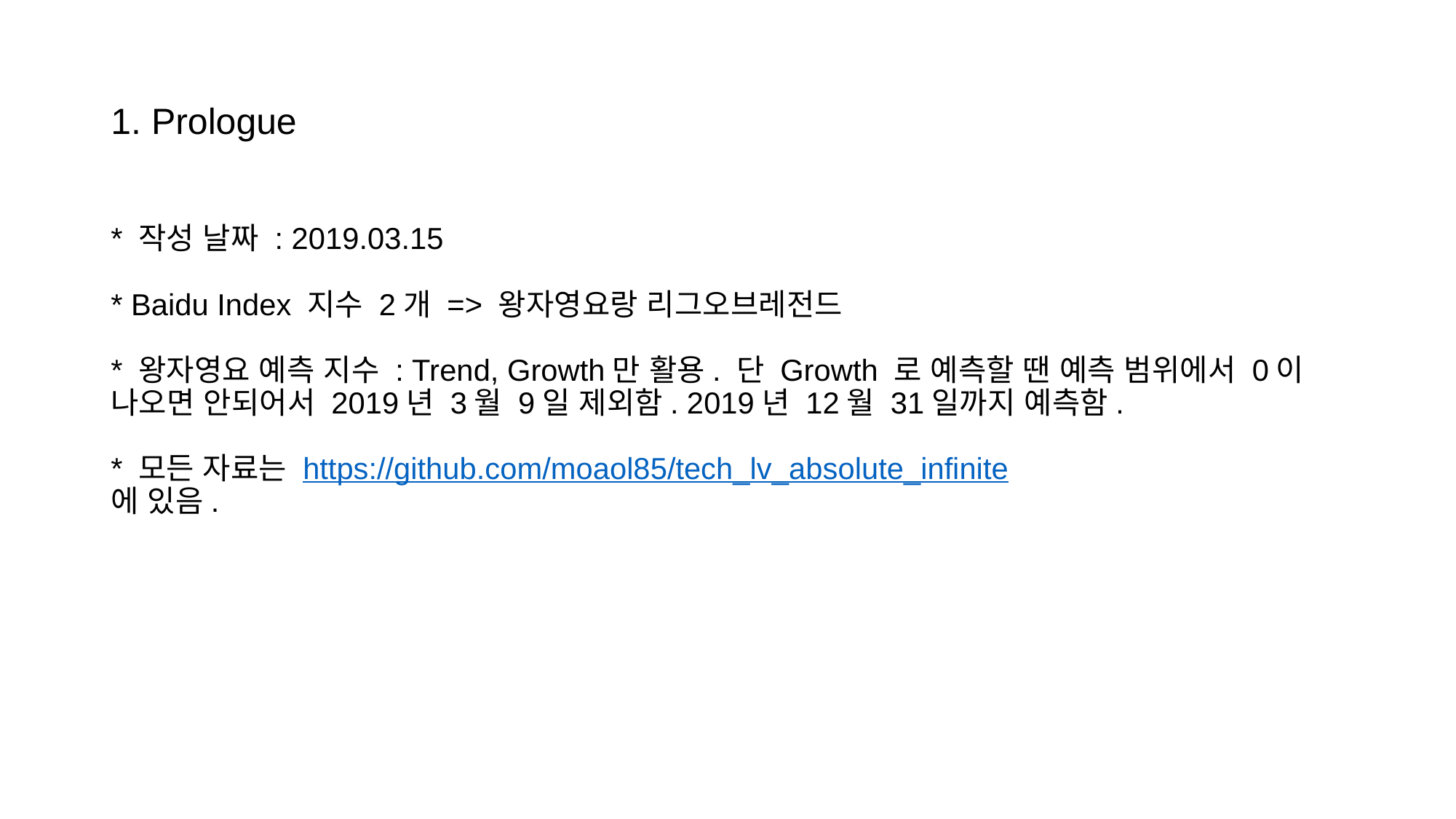

# 1. Prologue
* 작성 날짜 : 2019.03.15
* Baidu Index 지수 2개 => 왕자영요랑 리그오브레전드
* 왕자영요 예측 지수 : Trend, Growth만 활용. 단 Growth 로 예측할 땐 예측 범위에서 0이 나오면 안되어서 2019년 3월 9일 제외함. 2019년 12월 31일까지 예측함.
* 모든 자료는 https://github.com/moaol85/tech_lv_absolute_infinite
에 있음.